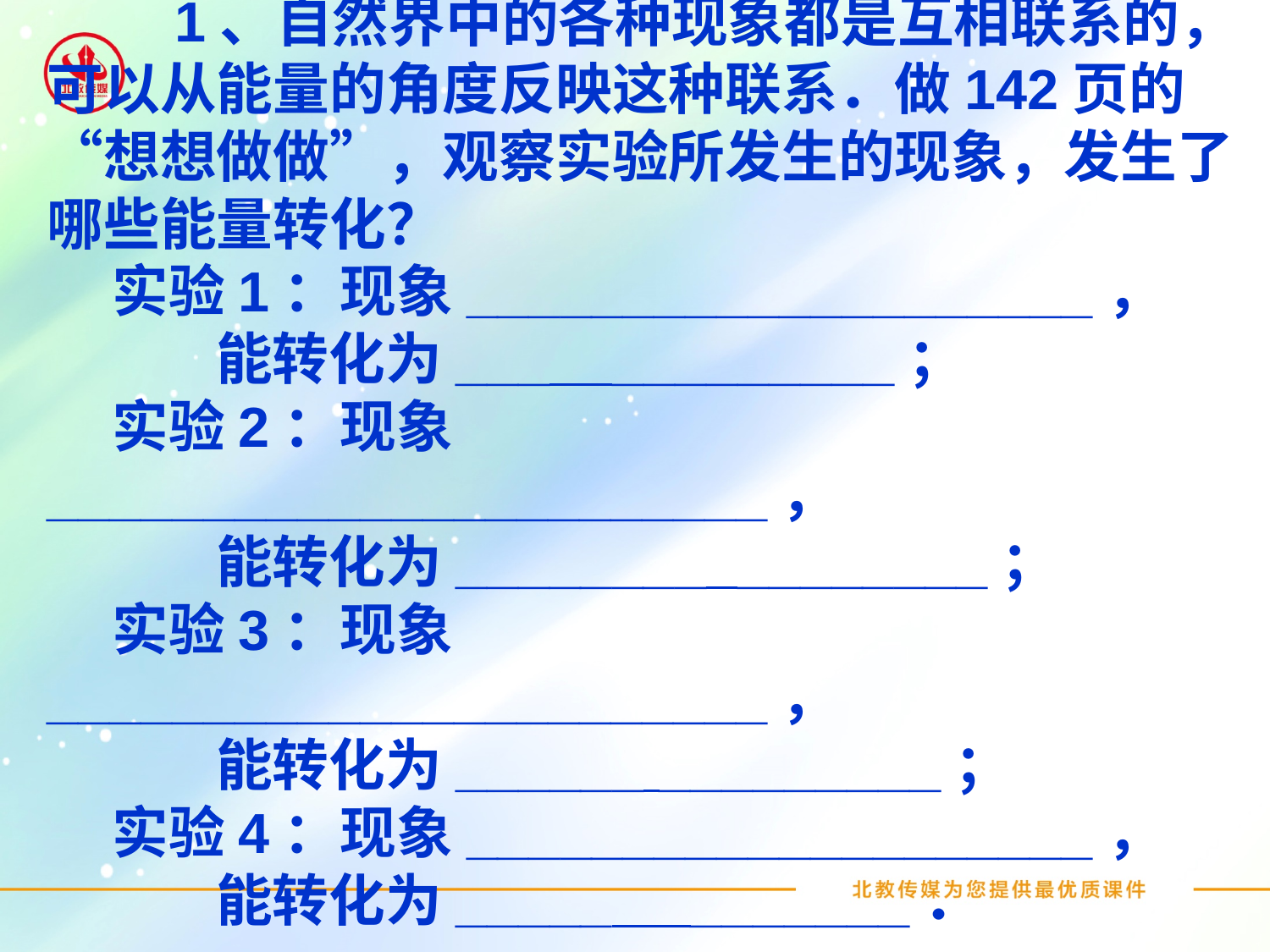

1、自然界中的各种现象都是互相联系的，可以从能量的角度反映这种联系．做142页的“想想做做”，观察实验所发生的现象，发生了哪些能量转化？
实验1：现象____________________，
       能转化为___    _________；
实验2：现象_______________________，
       能转化为________  ________；
实验3：现象_______________________，
       能转化为______ _________；
实验4：现象____________________，
       能转化为_____     _______．